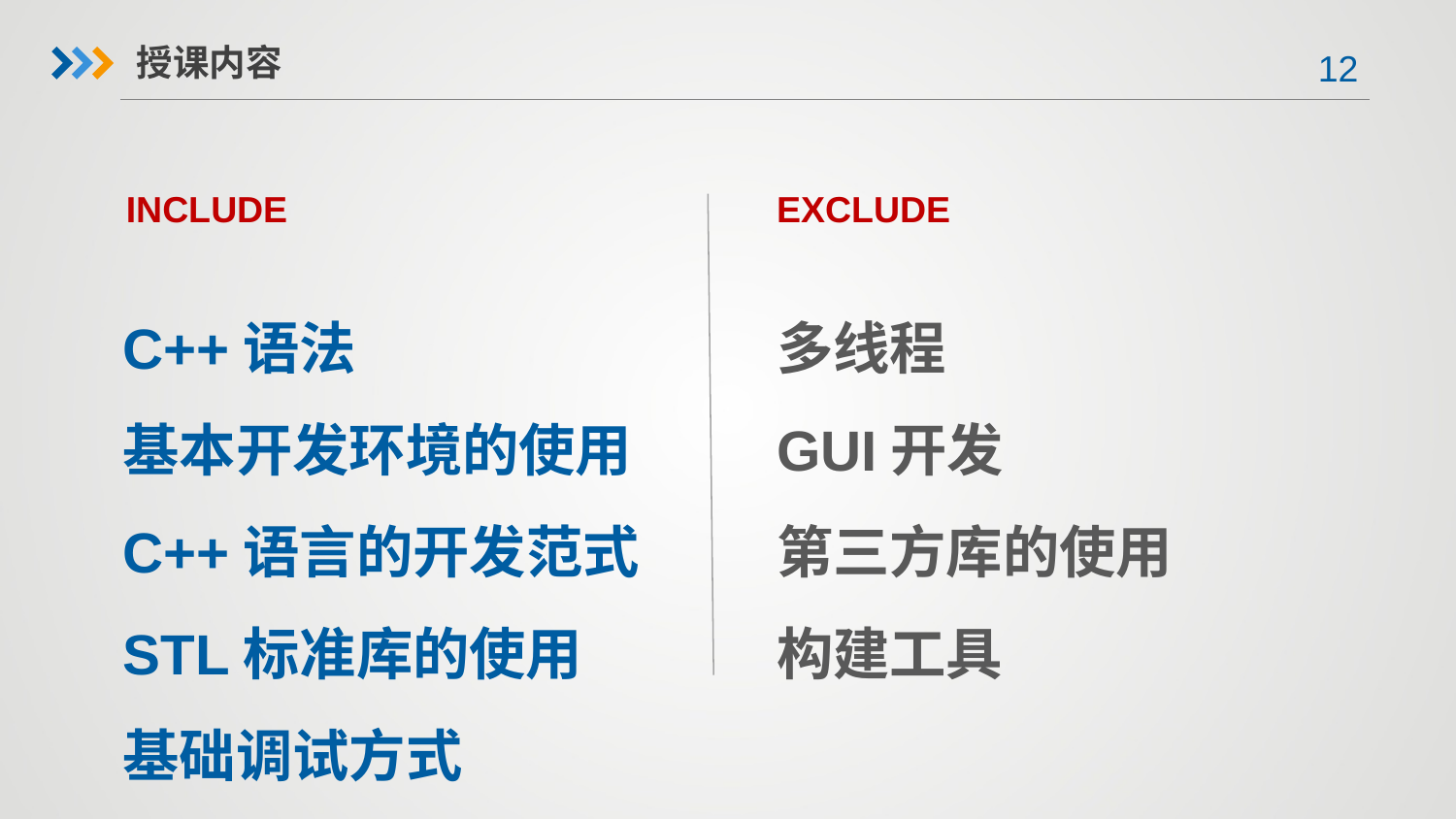

授课内容
INCLUDE
EXCLUDE
C++语法
基本开发环境的使用
C++语言的开发范式
STL标准库的使用
基础调试方式
多线程
GUI开发
第三方库的使用
构建工具